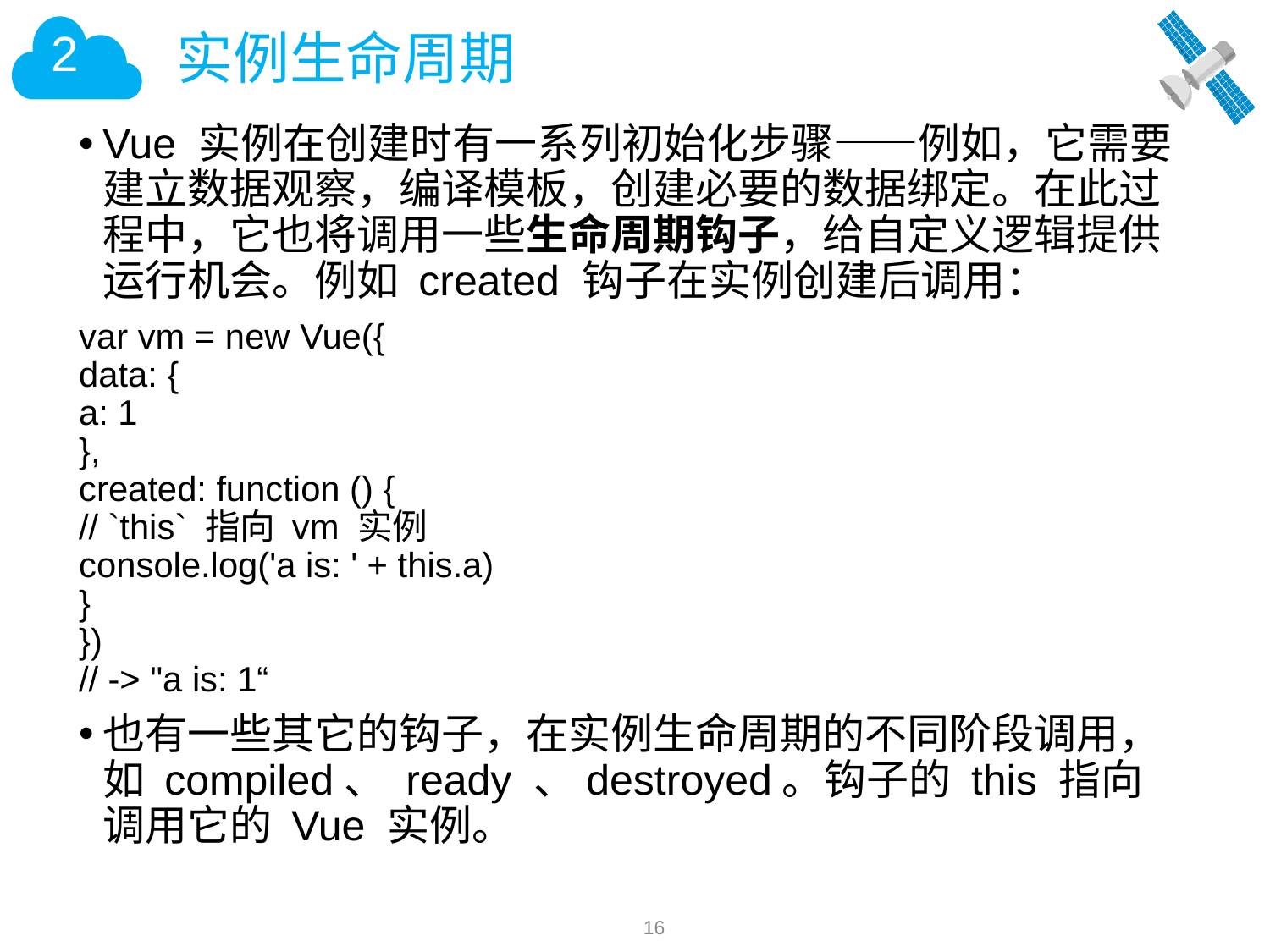

# 实例生命周期
Vue 实例在创建时有一系列初始化步骤——例如，它需要建立数据观察，编译模板，创建必要的数据绑定。在此过程中，它也将调用一些生命周期钩子，给自定义逻辑提供运行机会。例如 created 钩子在实例创建后调用：
var vm = new Vue({
data: {
a: 1
},
created: function () {
// `this` 指向 vm 实例
console.log('a is: ' + this.a)
}
})
// -> "a is: 1“
也有一些其它的钩子，在实例生命周期的不同阶段调用，如 compiled、 ready 、destroyed。钩子的 this 指向调用它的 Vue 实例。
16